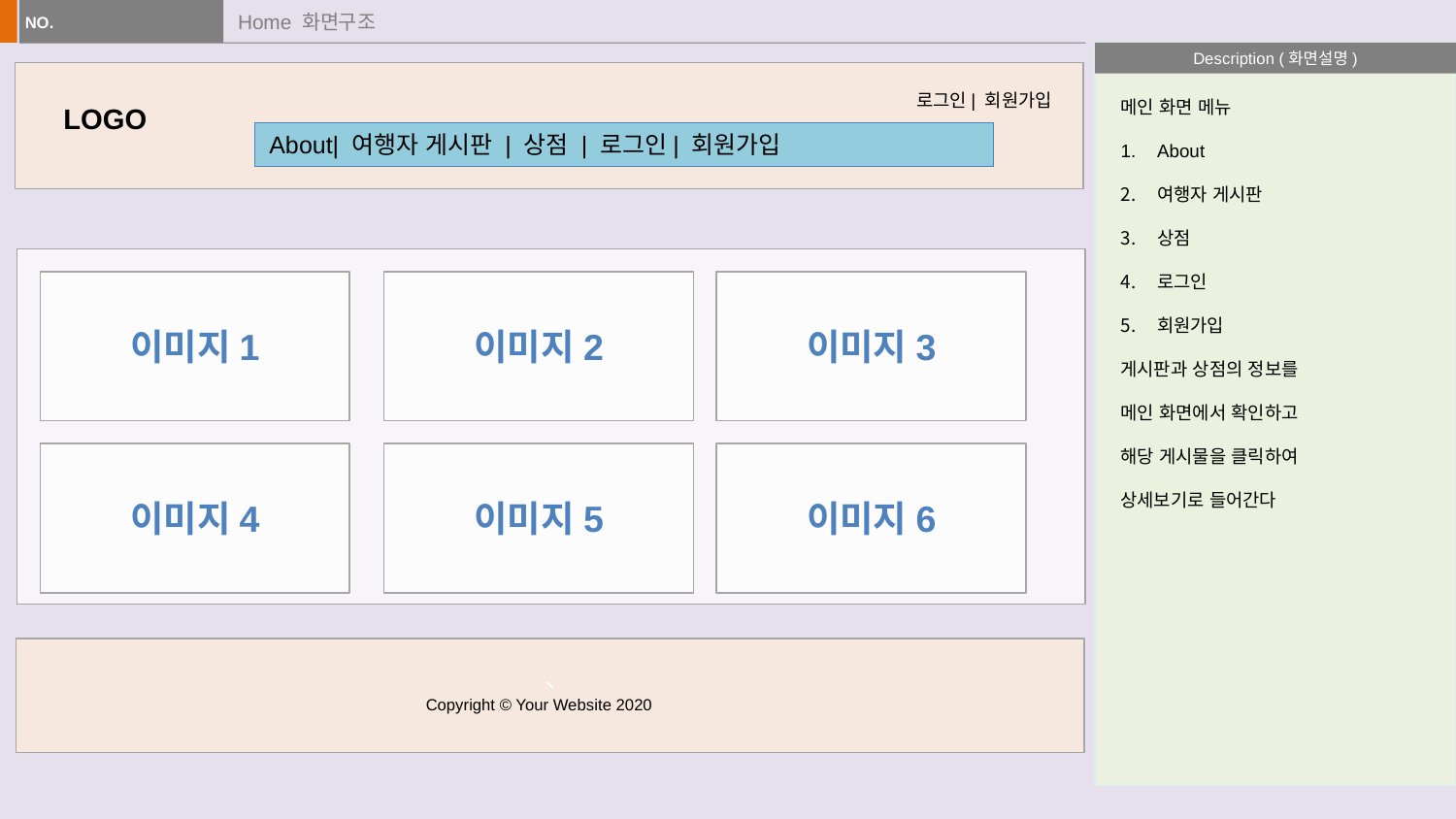

# Home 화면구조

로그인| 회원가입
메인 화면 메뉴

About

여행자 게시판

상점

로그인

회원가입

게시판과 상점의 정보를

메인 화면에서 확인하고

해당 게시물을 클릭하여

상세보기로 들어간다
LOGO
About| 여행자 게시판 | 상점 | 로그인| 회원가입

이미지1
이미지2
이미지3
이미지4
이미지5
이미지6
`
Copyright © Your Website 2020